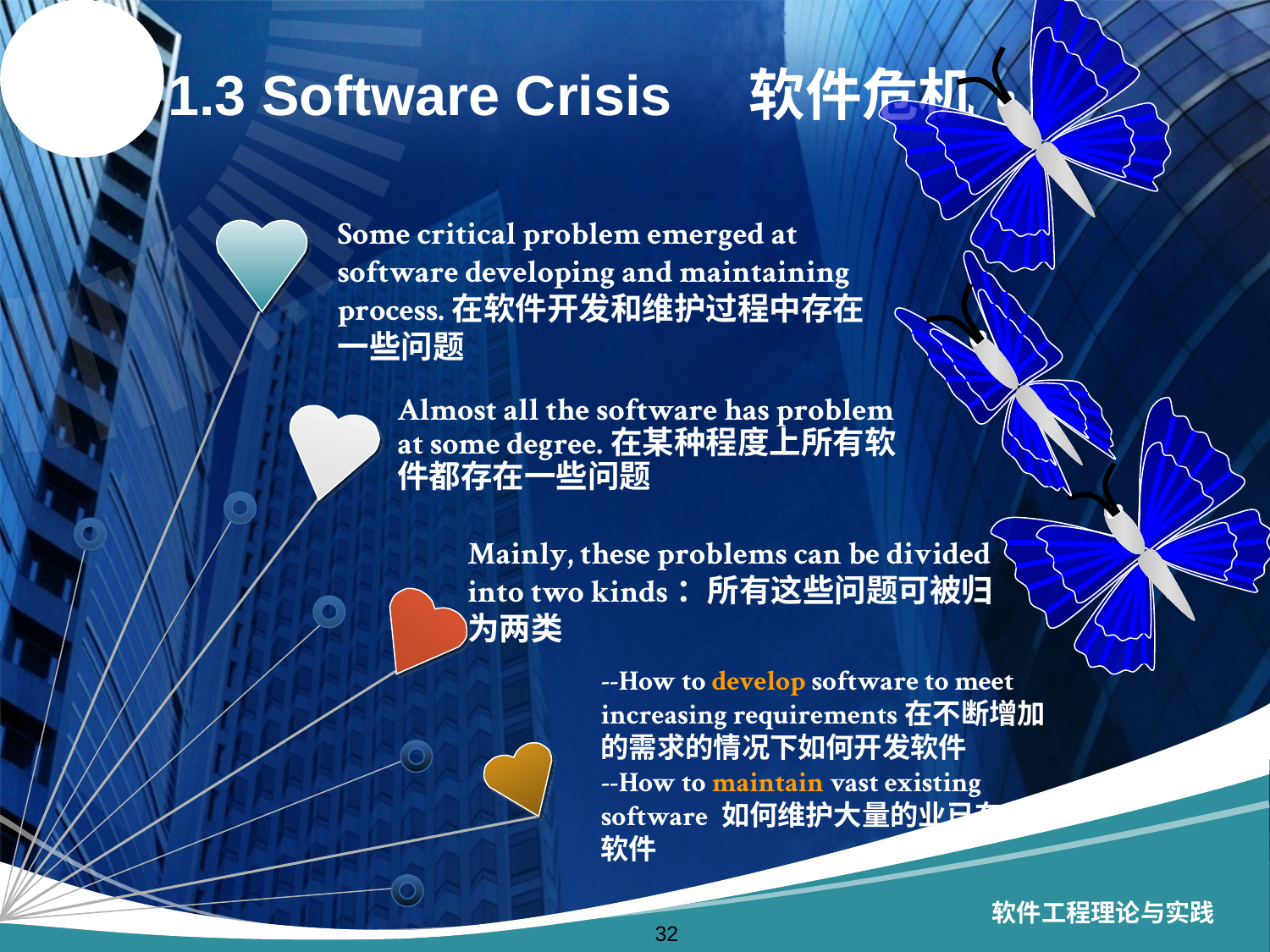

# 1.3 Software Crisis    软件危机
Some critical problem emerged at software developing and maintaining process.在软件开发和维护过程中存在一些问题

Almost all the software has problem at some degree.在某种程度上所有软件都存在一些问题

Mainly, these problems can be divided into two kinds：所有这些问题可被归为两类

--How to develop software to meet increasing requirements在不断增加的需求的情况下如何开发软件
--How to maintain vast existing software 如何维护大量的业已存在的软件

软件工程理论与实践
32